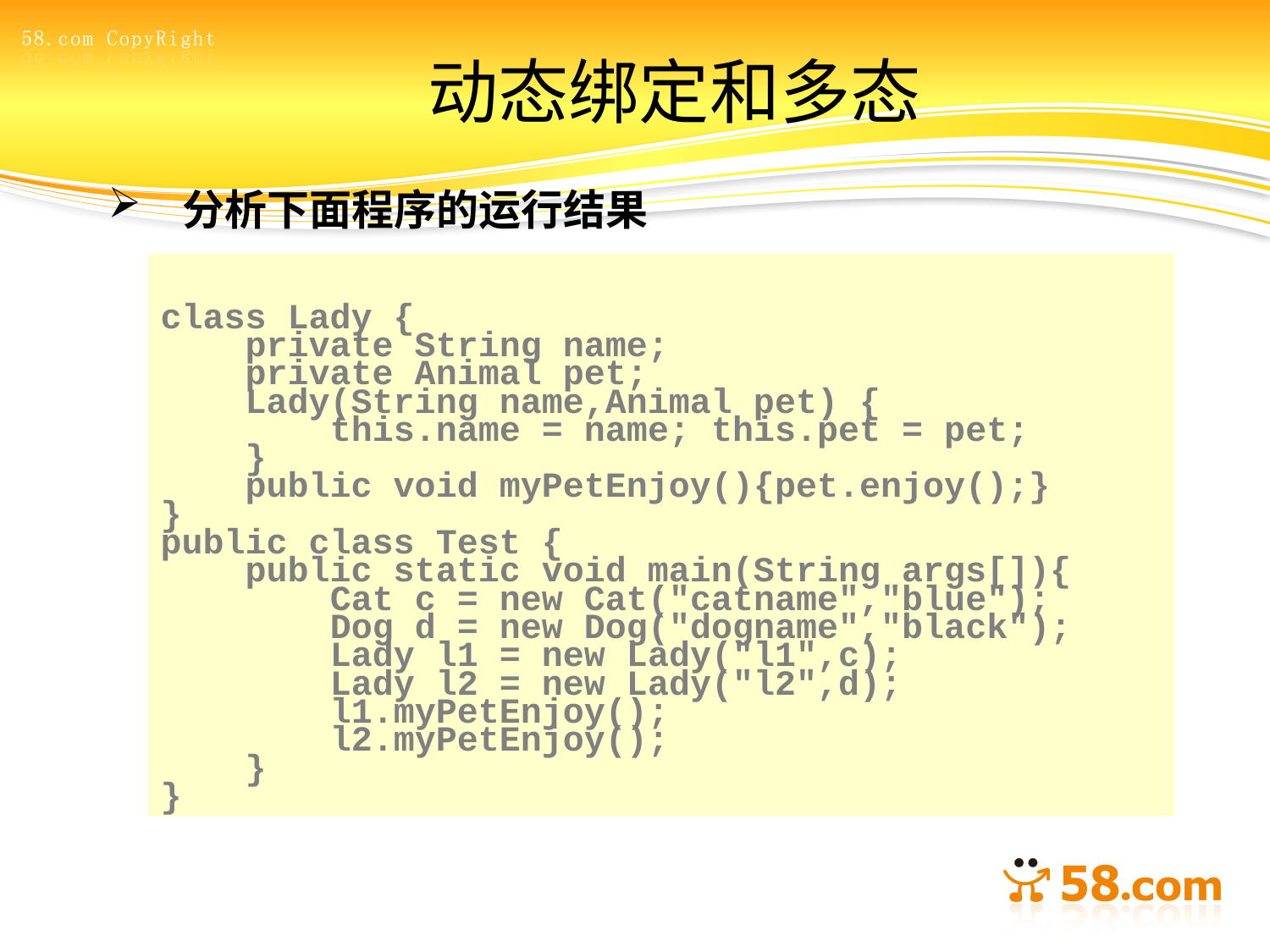

# 动态绑定和多态
分析下面程序的运行结果

class Lady {
    private String name;
    private Animal pet;
    Lady(String name,Animal pet) {
        this.name = name; this.pet = pet;
    }
    public void myPetEnjoy(){pet.enjoy();}
}
public class Test {
    public static void main(String args[]){
        Cat c = new Cat("catname","blue");
        Dog d = new Dog("dogname","black");
        Lady l1 = new Lady("l1",c);
        Lady l2 = new Lady("l2",d);
        l1.myPetEnjoy();
        l2.myPetEnjoy();
    }
}